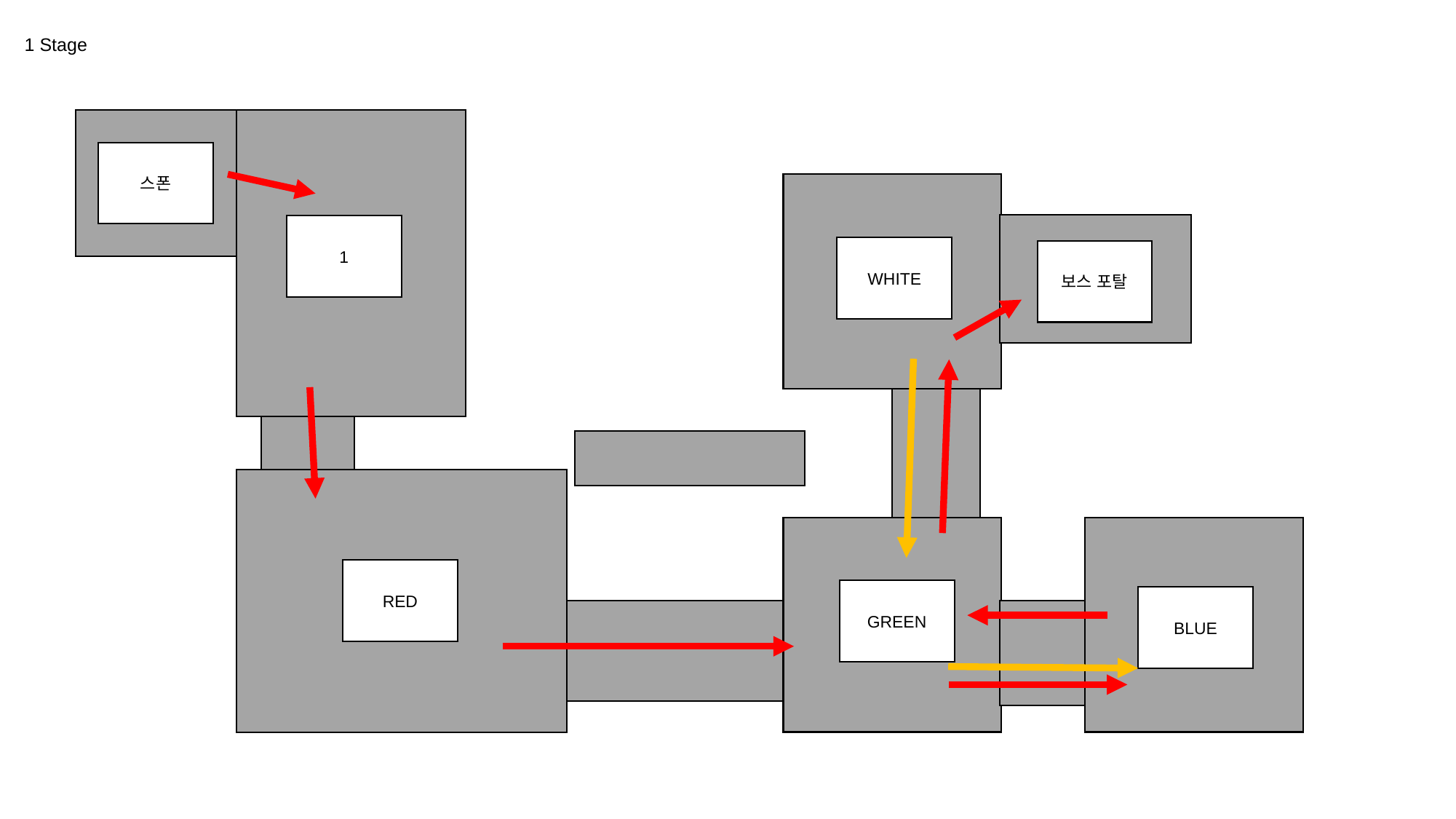

1 Stage

스폰

1
WHITE
보스 포탈

RED
GREEN
BLUE